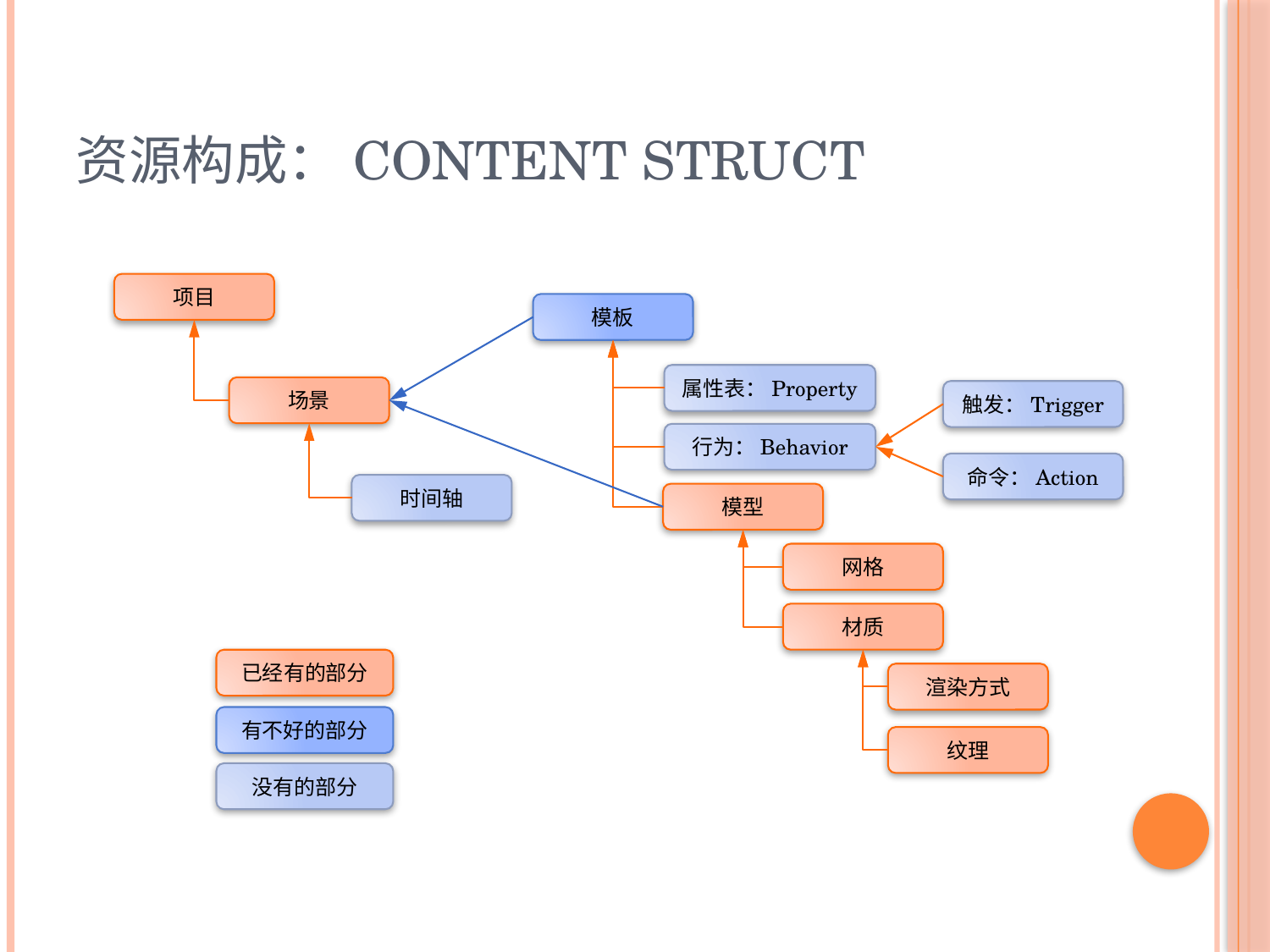

# 资源构成：Content Struct
项目
模板
属性表：Property
场景
触发：Trigger
行为：Behavior
命令：Action
时间轴
模型
网格
材质
已经有的部分
渲染方式
有不好的部分
纹理
没有的部分